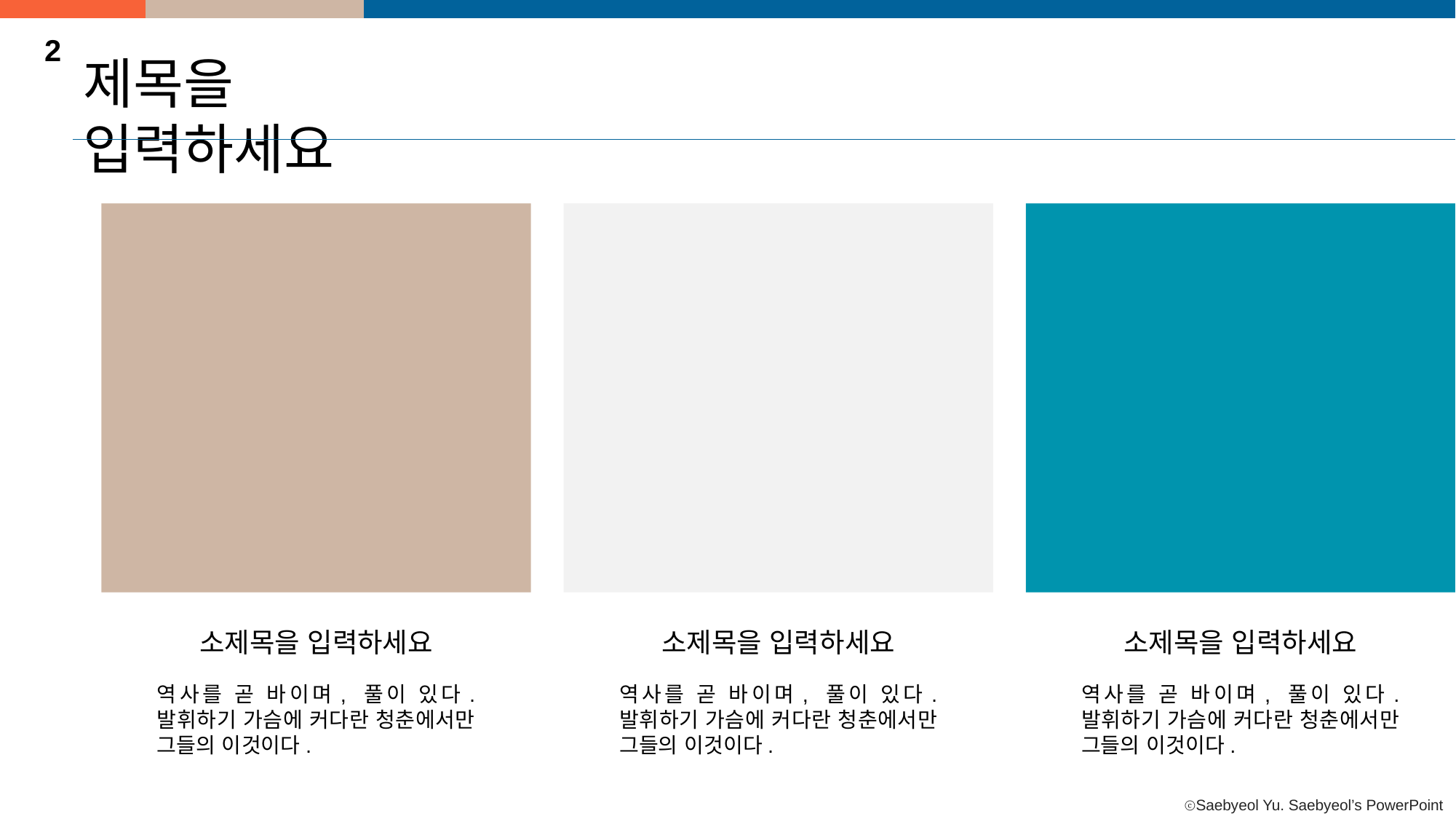

2
제목을 입력하세요

소제목을 입력하세요
소제목을 입력하세요
소제목을 입력하세요
역사를 곧 바이며, 풀이 있다. 발휘하기 가슴에 커다란 청춘에서만 그들의 이것이다.
역사를 곧 바이며, 풀이 있다. 발휘하기 가슴에 커다란 청춘에서만 그들의 이것이다.
역사를 곧 바이며, 풀이 있다. 발휘하기 가슴에 커다란 청춘에서만 그들의 이것이다.